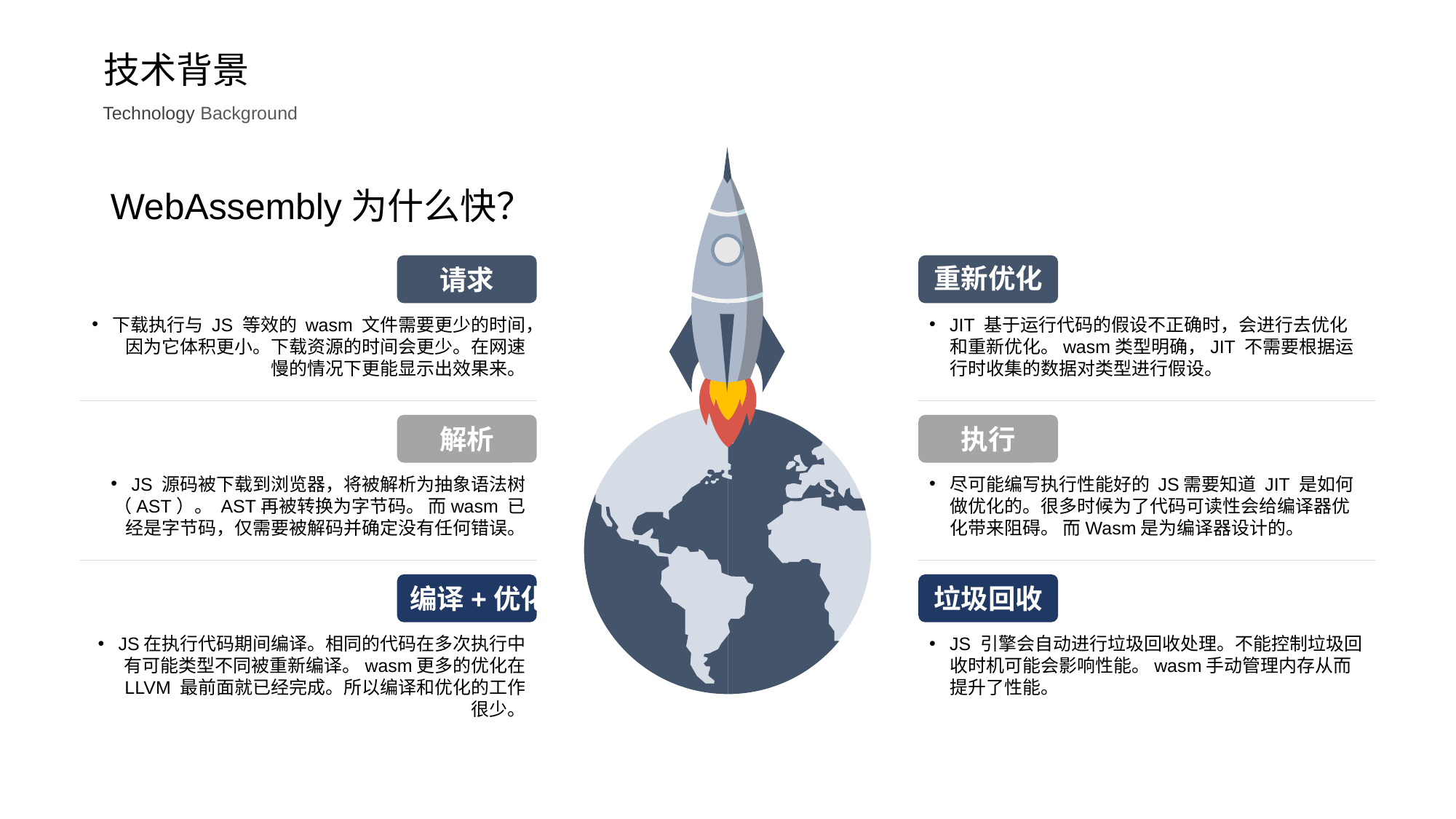

技术背景
Technology Background
WebAssembly为什么快？

请求
下载执行与 JS 等效的 wasm 文件需要更少的时间，因为它体积更小。下载资源的时间会更少。在网速慢的情况下更能显示出效果来。
解析
JS 源码被下载到浏览器，将被解析为抽象语法树（AST）。 AST再被转换为字节码。 而wasm 已经是字节码，仅需要被解码并确定没有任何错误。
编译+优化
JS在执行代码期间编译。相同的代码在多次执行中有可能类型不同被重新编译。wasm更多的优化在 LLVM 最前面就已经完成。所以编译和优化的工作很少。
重新优化
JIT 基于运行代码的假设不正确时，会进行去优化和重新优化。wasm类型明确，JIT 不需要根据运行时收集的数据对类型进行假设。
执行
尽可能编写执行性能好的 JS需要知道 JIT 是如何做优化的。很多时候为了代码可读性会给编译器优化带来阻碍。 而Wasm是为编译器设计的。
垃圾回收
JS 引擎会自动进行垃圾回收处理。不能控制垃圾回收时机可能会影响性能。wasm手动管理内存从而提升了性能。